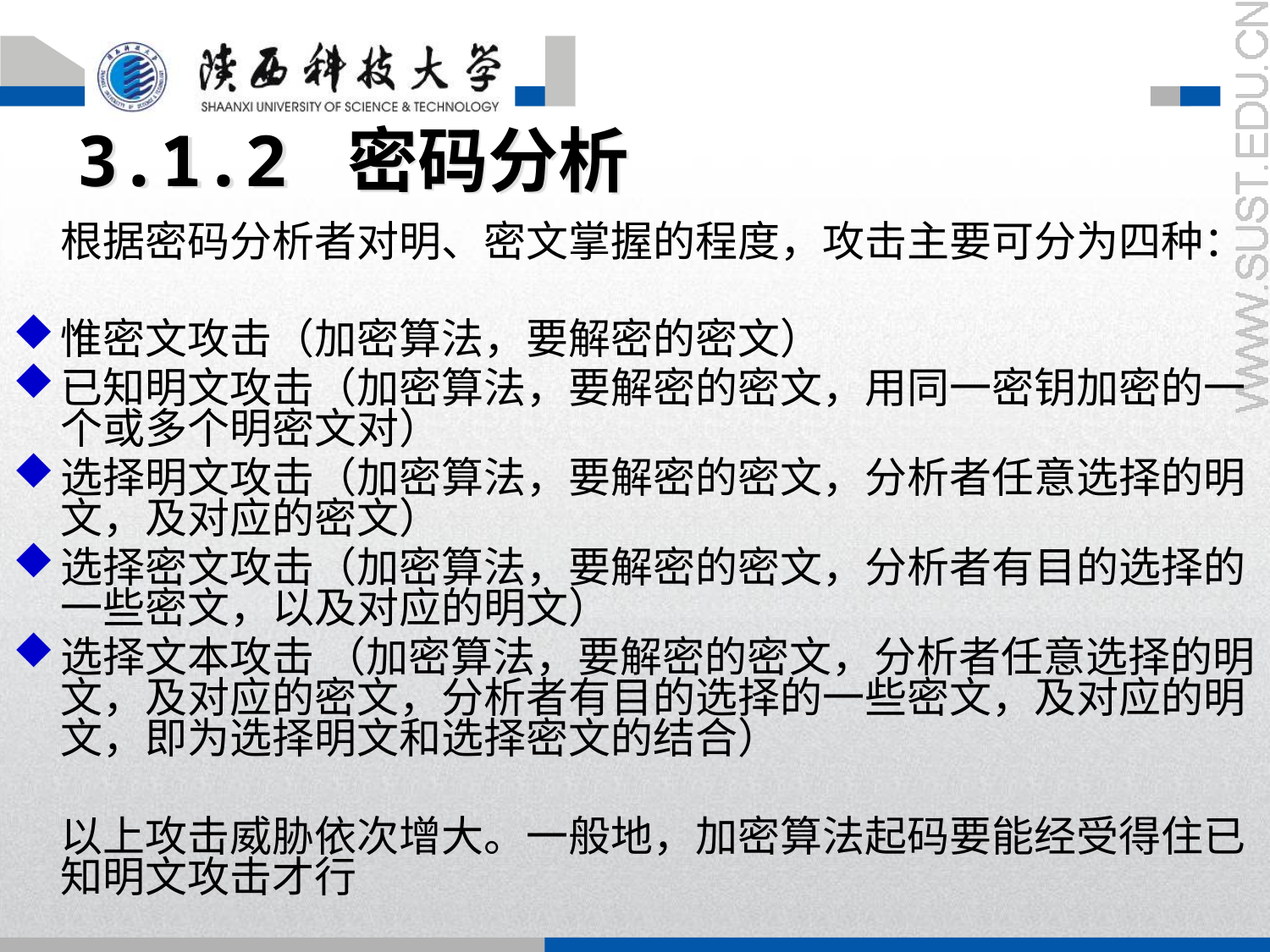

3.1.2 密码分析
	根据密码分析者对明、密文掌握的程度，攻击主要可分为四种：

惟密文攻击（加密算法，要解密的密文）
已知明文攻击（加密算法，要解密的密文，用同一密钥加密的一个或多个明密文对）
选择明文攻击（加密算法，要解密的密文，分析者任意选择的明文，及对应的密文）
选择密文攻击（加密算法，要解密的密文，分析者有目的选择的一些密文，以及对应的明文）
选择文本攻击 （加密算法，要解密的密文，分析者任意选择的明文，及对应的密文，分析者有目的选择的一些密文，及对应的明文，即为选择明文和选择密文的结合）

	以上攻击威胁依次增大。一般地，加密算法起码要能经受得住已知明文攻击才行